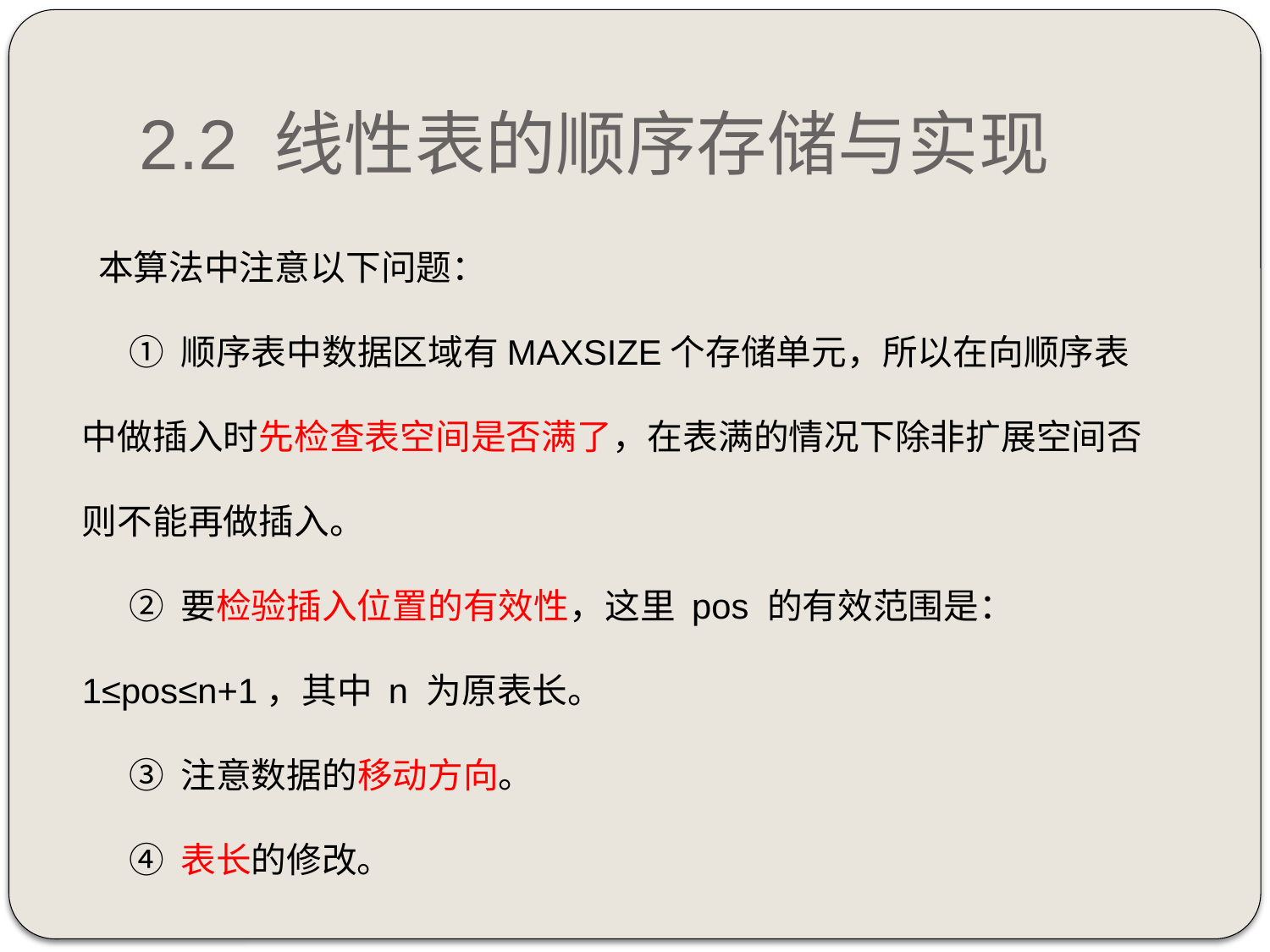

# 2.2 线性表的顺序存储与实现
 本算法中注意以下问题：
      ① 顺序表中数据区域有MAXSIZE个存储单元，所以在向顺序表中做插入时先检查表空间是否满了，在表满的情况下除非扩展空间否则不能再做插入。
      ② 要检验插入位置的有效性，这里 pos 的有效范围是：1≤pos≤n+1，其中 n 为原表长。
      ③ 注意数据的移动方向。
      ④ 表长的修改。